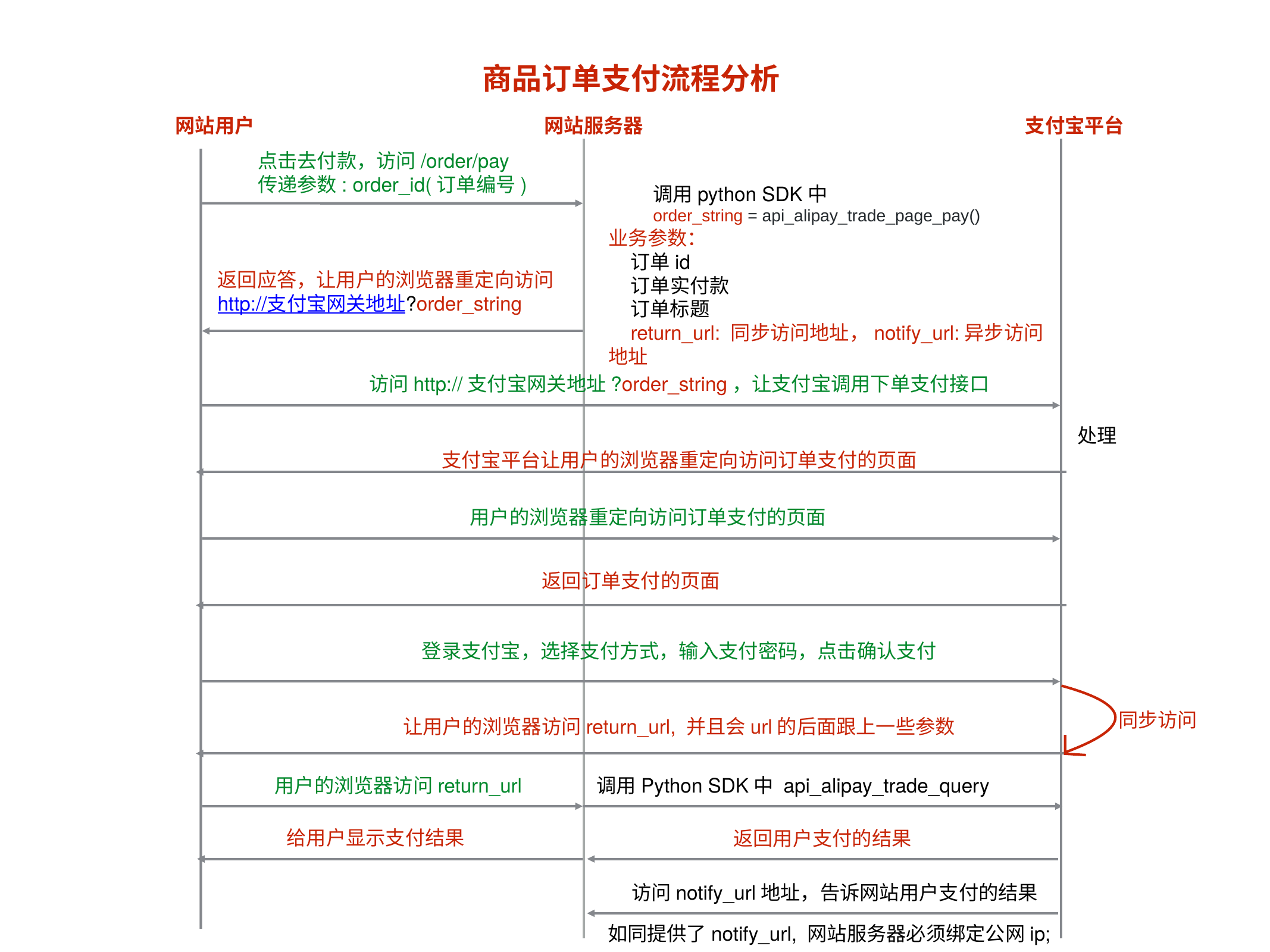

商品订单支付流程分析
网站用户
网站服务器
支付宝平台

点击去付款，访问/order/pay
传递参数: order_id(订单编号)

调用python SDK中
order_string = api_alipay_trade_page_pay()

业务参数：
订单id
订单实付款
订单标题
return_url: 同步访问地址，notify_url:异步访问地址
返回应答，让用户的浏览器重定向访问
http://支付宝网关地址?order_string

访问http://支付宝网关地址?order_string，让支付宝调用下单支付接口

处理
支付宝平台让用户的浏览器重定向访问订单支付的页面

用户的浏览器重定向访问订单支付的页面

返回订单支付的页面

登录支付宝，选择支付方式，输入支付密码，点击确认支付

同步访问
让用户的浏览器访问return_url, 并且会url的后面跟上一些参数

用户的浏览器访问return_url
调用Python SDK中 api_alipay_trade_query

给用户显示支付结果
返回用户支付的结果

访问notify_url地址，告诉网站用户支付的结果

如同提供了notify_url, 网站服务器必须绑定公网ip;